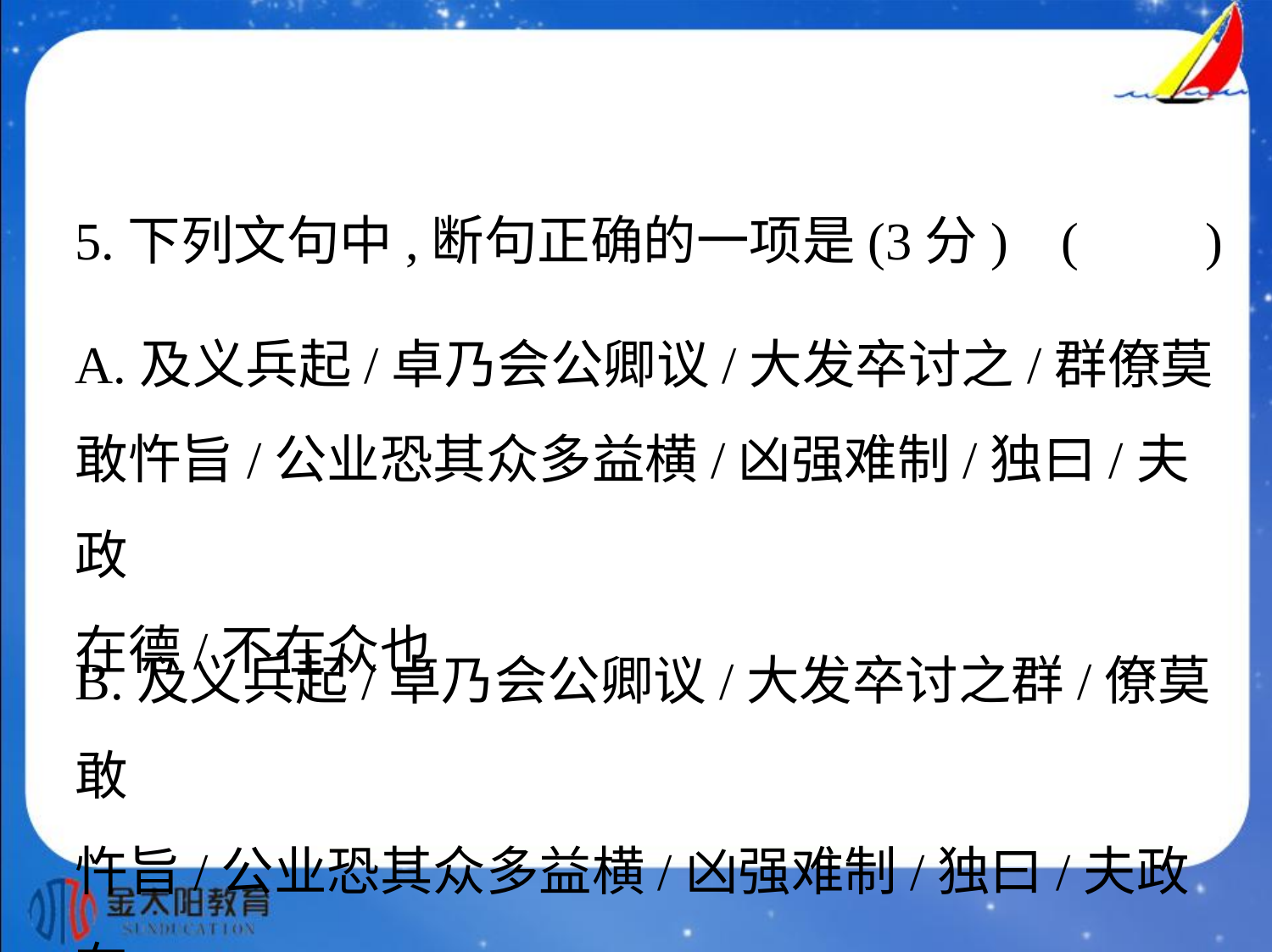

5.下列文句中,断句正确的一项是(3分) (　    )
A.及义兵起/卓乃会公卿议/大发卒讨之/群僚莫
敢忤旨/公业恐其众多益横/凶强难制/独曰/夫政
在德/不在众也
B.及义兵起/卓乃会公卿议/大发卒讨之群/僚莫敢
忤旨/公业恐其众多益横/凶强难制/独曰/夫政在